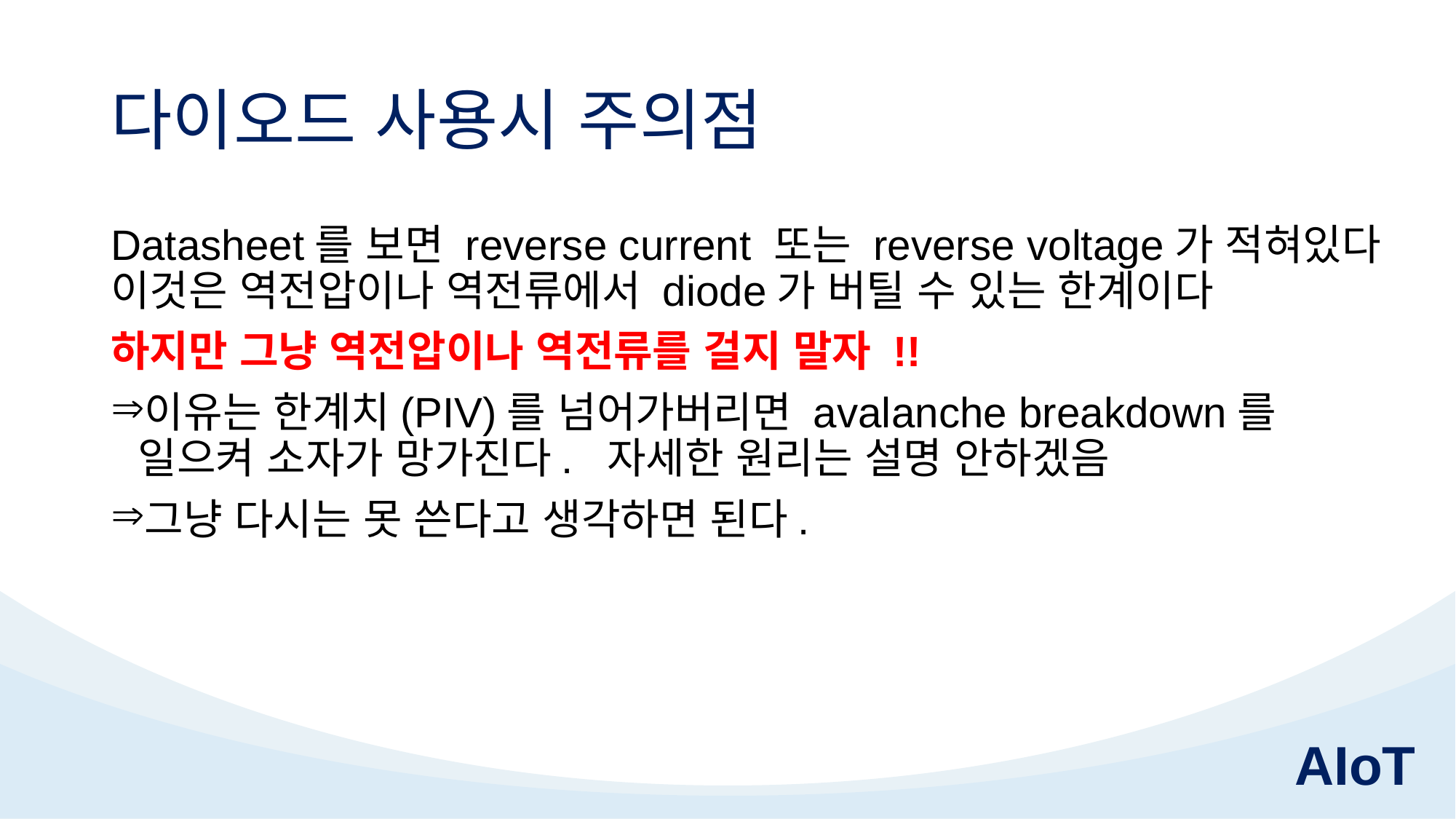

# 다이오드 사용시 주의점
Datasheet를 보면 reverse current 또는 reverse voltage가 적혀있다 이것은 역전압이나 역전류에서 diode가 버틸 수 있는 한계이다
하지만 그냥 역전압이나 역전류를 걸지 말자 !!
이유는 한계치(PIV)를 넘어가버리면 avalanche breakdown를 일으켜 소자가 망가진다.  자세한 원리는 설명 안하겠음
그냥 다시는 못 쓴다고 생각하면 된다.